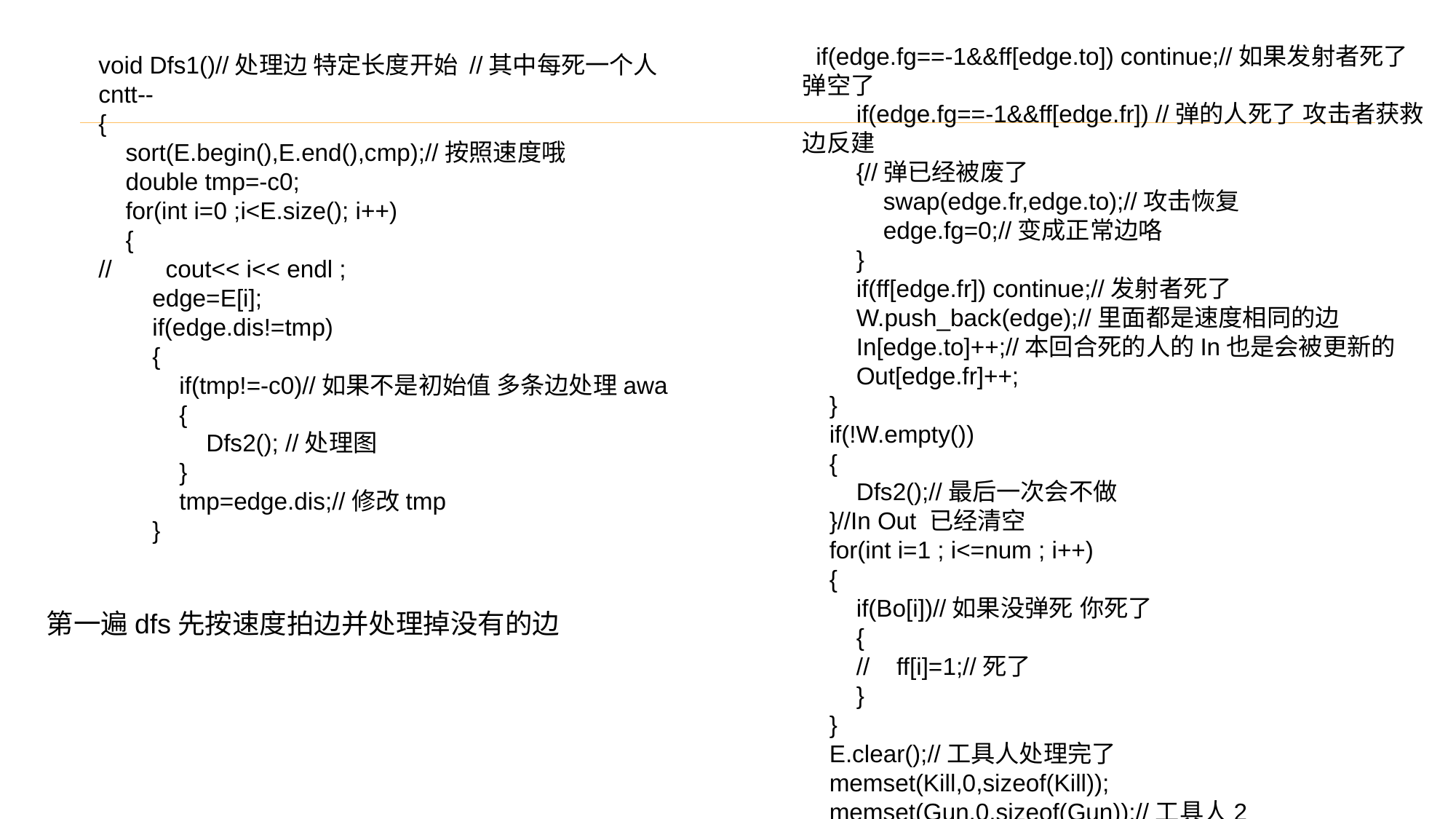

if(edge.fg==-1&&ff[edge.to]) continue;//如果发射者死了 弹空了
        if(edge.fg==-1&&ff[edge.fr]) //弹的人死了 攻击者获救 边反建
        {//弹已经被废了
            swap(edge.fr,edge.to);//攻击恢复
            edge.fg=0;//变成正常边咯
        }
        if(ff[edge.fr]) continue;//发射者死了
        W.push_back(edge);//里面都是速度相同的边
        In[edge.to]++;//本回合死的人的In也是会被更新的
        Out[edge.fr]++;
    }
    if(!W.empty())
    {
        Dfs2();//最后一次会不做
    }//In Out 已经清空
    for(int i=1 ; i<=num ; i++)
    {
        if(Bo[i])//如果没弹死 你死了
        {
        //    ff[i]=1;//死了
        }
    }
    E.clear();//工具人处理完了
    memset(Kill,0,sizeof(Kill));
    memset(Gun,0,sizeof(Gun));//工具人2
}

void Dfs1()//处理边 特定长度开始 //其中每死一个人cntt--
{
    sort(E.begin(),E.end(),cmp);//按照速度哦
    double tmp=-c0;
    for(int i=0 ;i<E.size(); i++)
    {
//        cout<< i<< endl ;
        edge=E[i];
        if(edge.dis!=tmp)
        {
            if(tmp!=-c0)//如果不是初始值 多条边处理awa
            {
                Dfs2(); //处理图
            }
            tmp=edge.dis;//修改tmp
        }

第一遍dfs先按速度拍边并处理掉没有的边